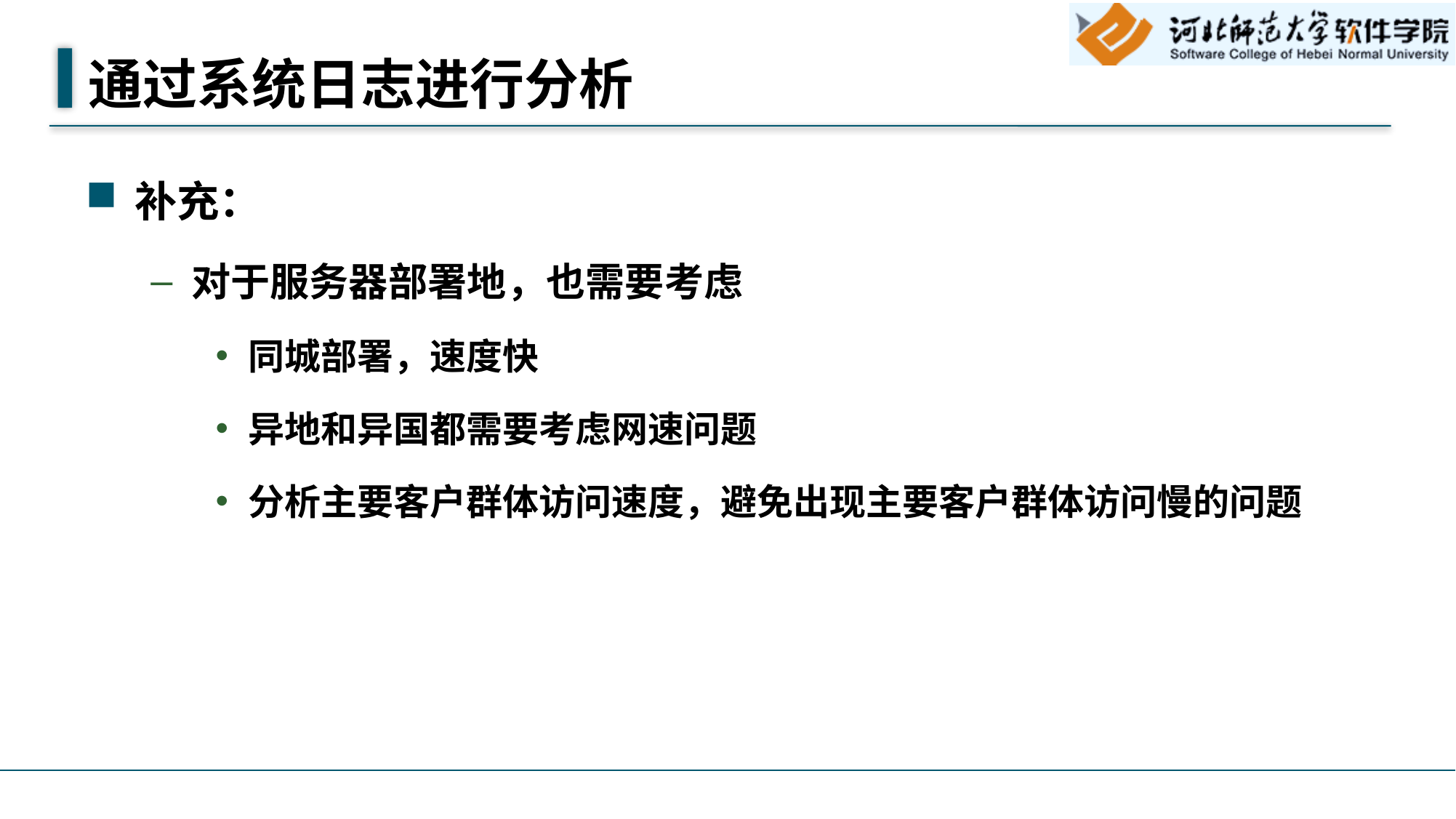

# 通过系统日志进行分析
补充：
对于服务器部署地，也需要考虑
同城部署，速度快
异地和异国都需要考虑网速问题
分析主要客户群体访问速度，避免出现主要客户群体访问慢的问题